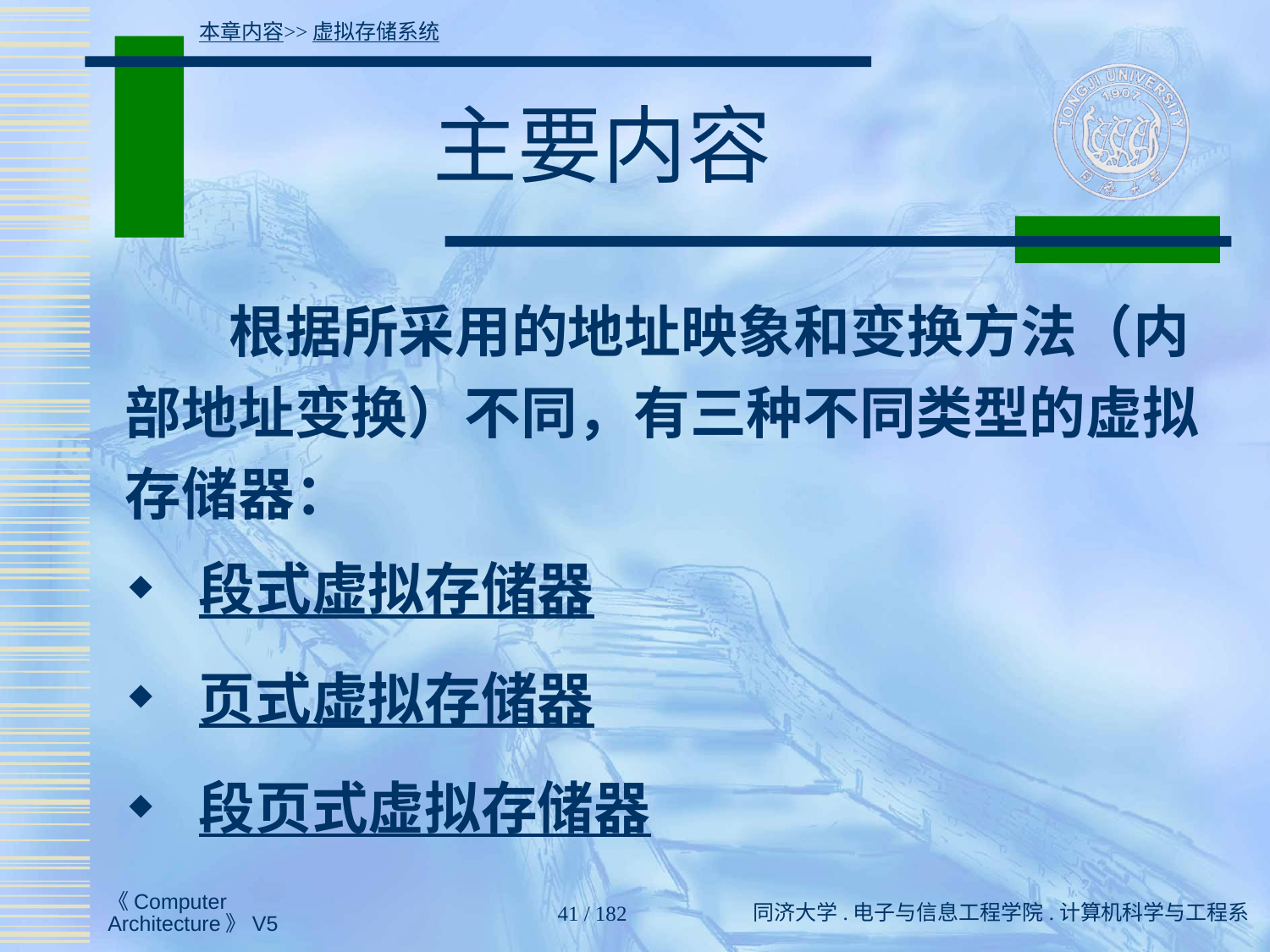

本章内容>>虚拟存储系统
# 主要内容
       根据所采用的地址映象和变换方法（内部地址变换）不同，有三种不同类型的虚拟存储器：
  段式虚拟存储器
  页式虚拟存储器
  段页式虚拟存储器